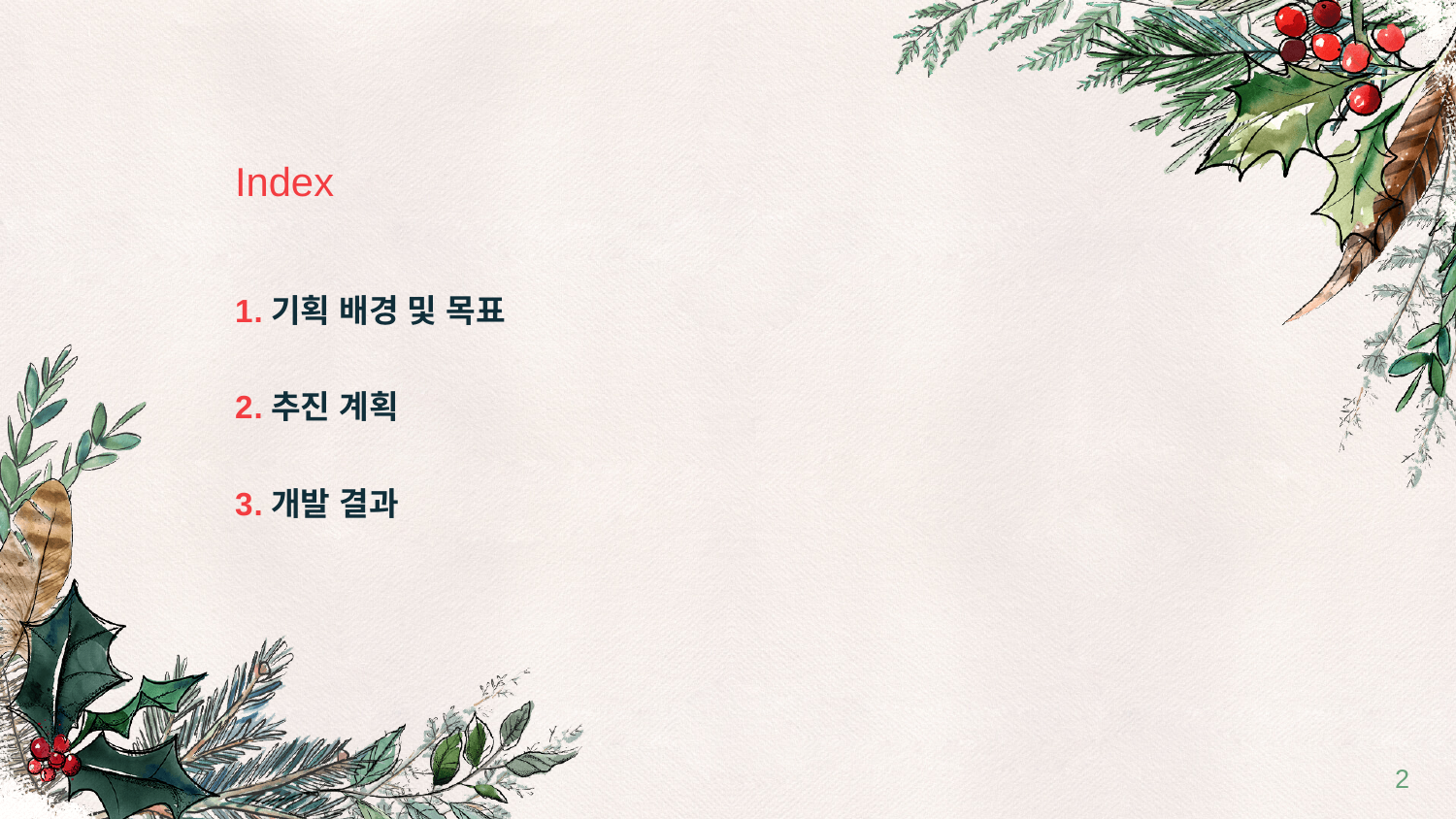

# Index
기획 배경 및 목표
추진 계획
개발 결과

2